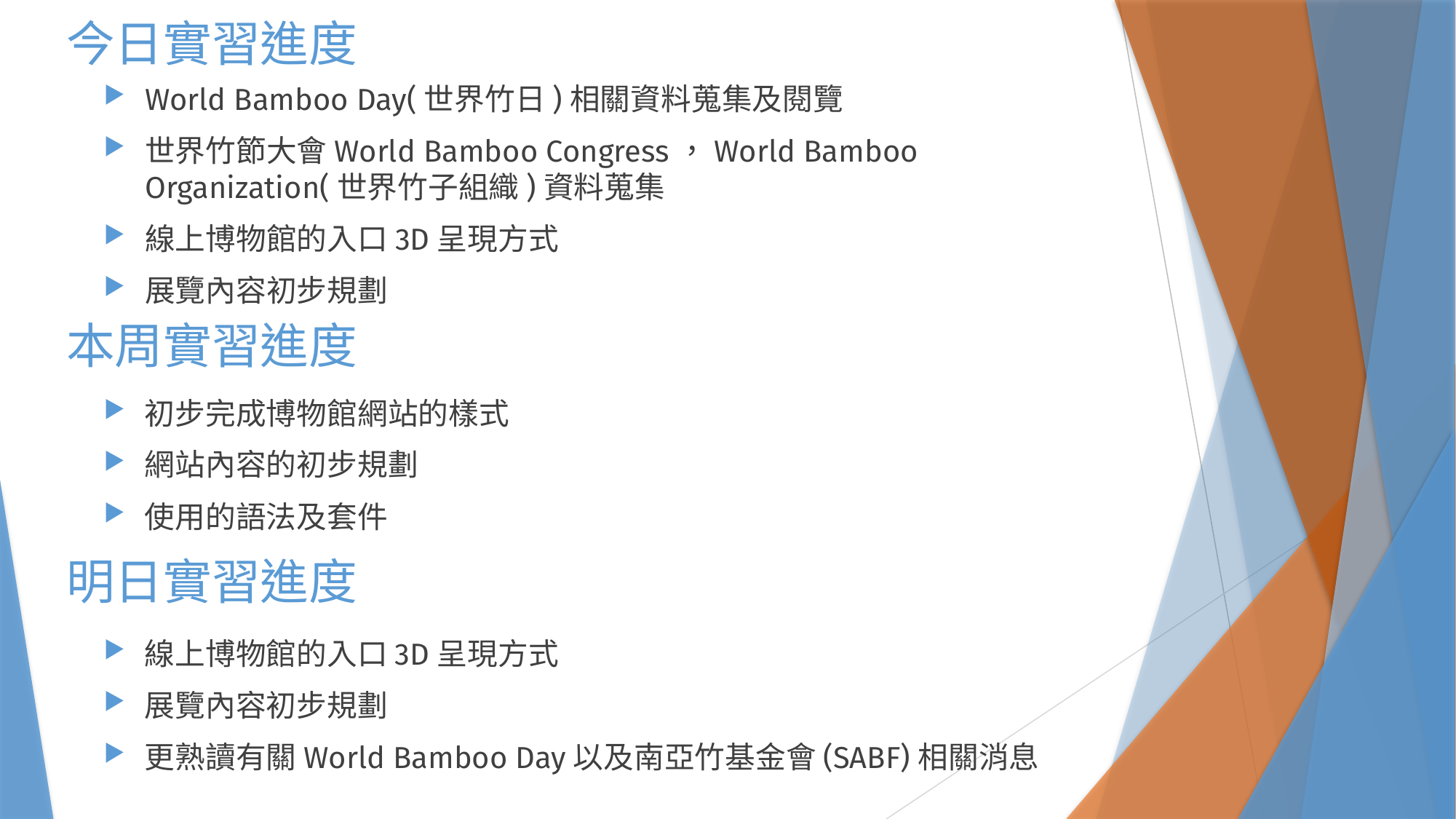

今日實習進度
World Bamboo Day(世界竹日)相關資料蒐集及閱覽
世界竹節大會World Bamboo Congress，World Bamboo Organization(世界竹子組織)資料蒐集
線上博物館的入口3D呈現方式
展覽內容初步規劃

# 本周實習進度
初步完成博物館網站的樣式
網站內容的初步規劃
使用的語法及套件

明日實習進度

線上博物館的入口3D呈現方式
展覽內容初步規劃
更熟讀有關World Bamboo Day以及南亞竹基金會(SABF)相關消息